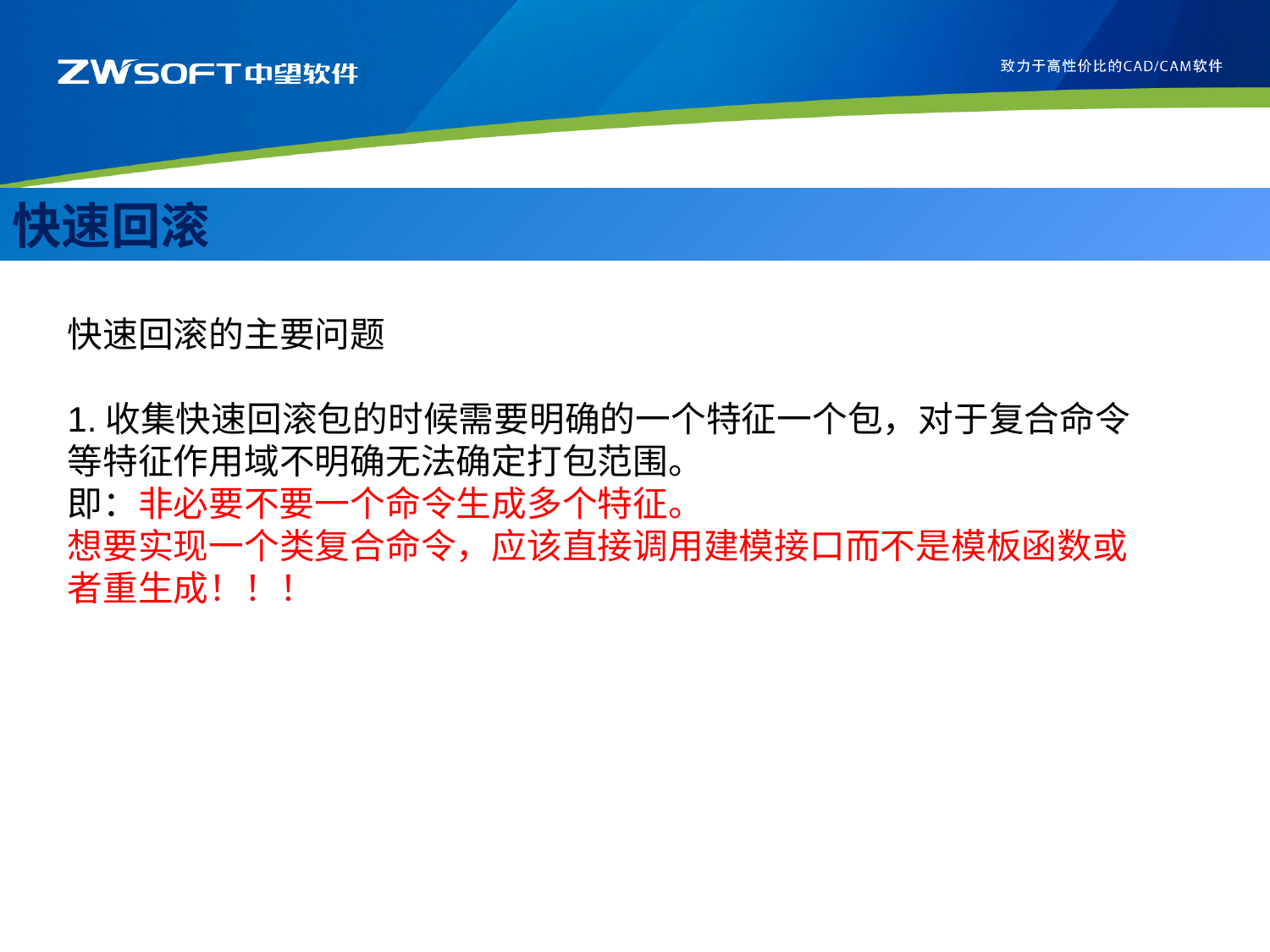

快速回滚
快速回滚的主要问题

1.收集快速回滚包的时候需要明确的一个特征一个包，对于复合命令等特征作用域不明确无法确定打包范围。
即：非必要不要一个命令生成多个特征。
想要实现一个类复合命令，应该直接调用建模接口而不是模板函数或者重生成！！！